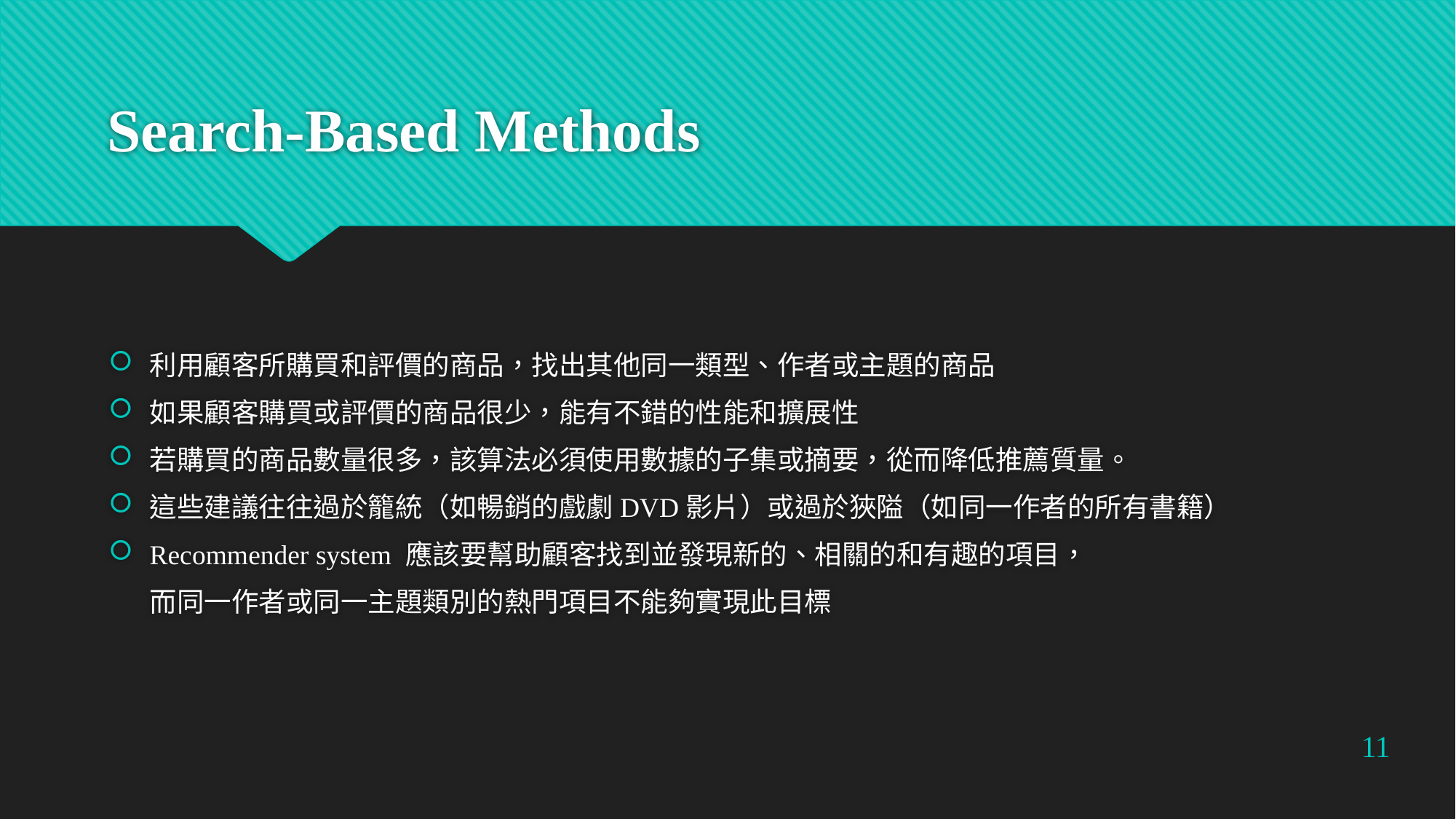

# Search-Based Methods
利用顧客所購買和評價的商品，找出其他同一類型、作者或主題的商品
如果顧客購買或評價的商品很少，能有不錯的性能和擴展性
若購買的商品數量很多，該算法必須使用數據的子集或摘要，從而降低推薦質量。
這些建議往往過於籠統（如暢銷的戲劇DVD影片）或過於狹隘（如同一作者的所有書籍）
Recommender system 應該要幫助顧客找到並發現新的、相關的和有趣的項目，
	而同一作者或同一主題類別的熱門項目不能夠實現此目標
11